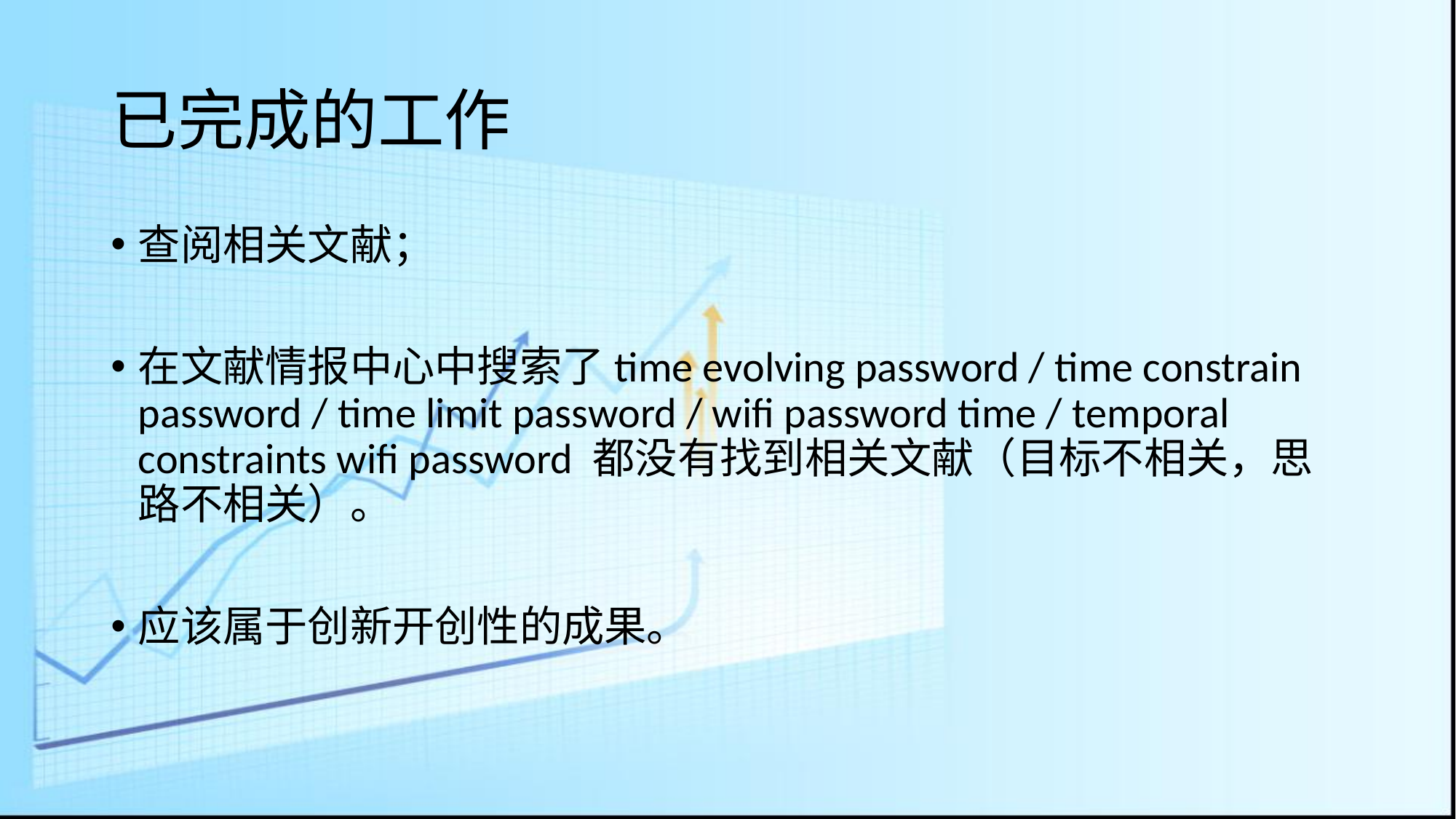

# 已完成的工作
查阅相关文献；

在文献情报中心中搜索了time evolving password / time constrain password / time limit password / wifi password time / temporal constraints wifi password 都没有找到相关文献（目标不相关，思路不相关）。

应该属于创新开创性的成果。